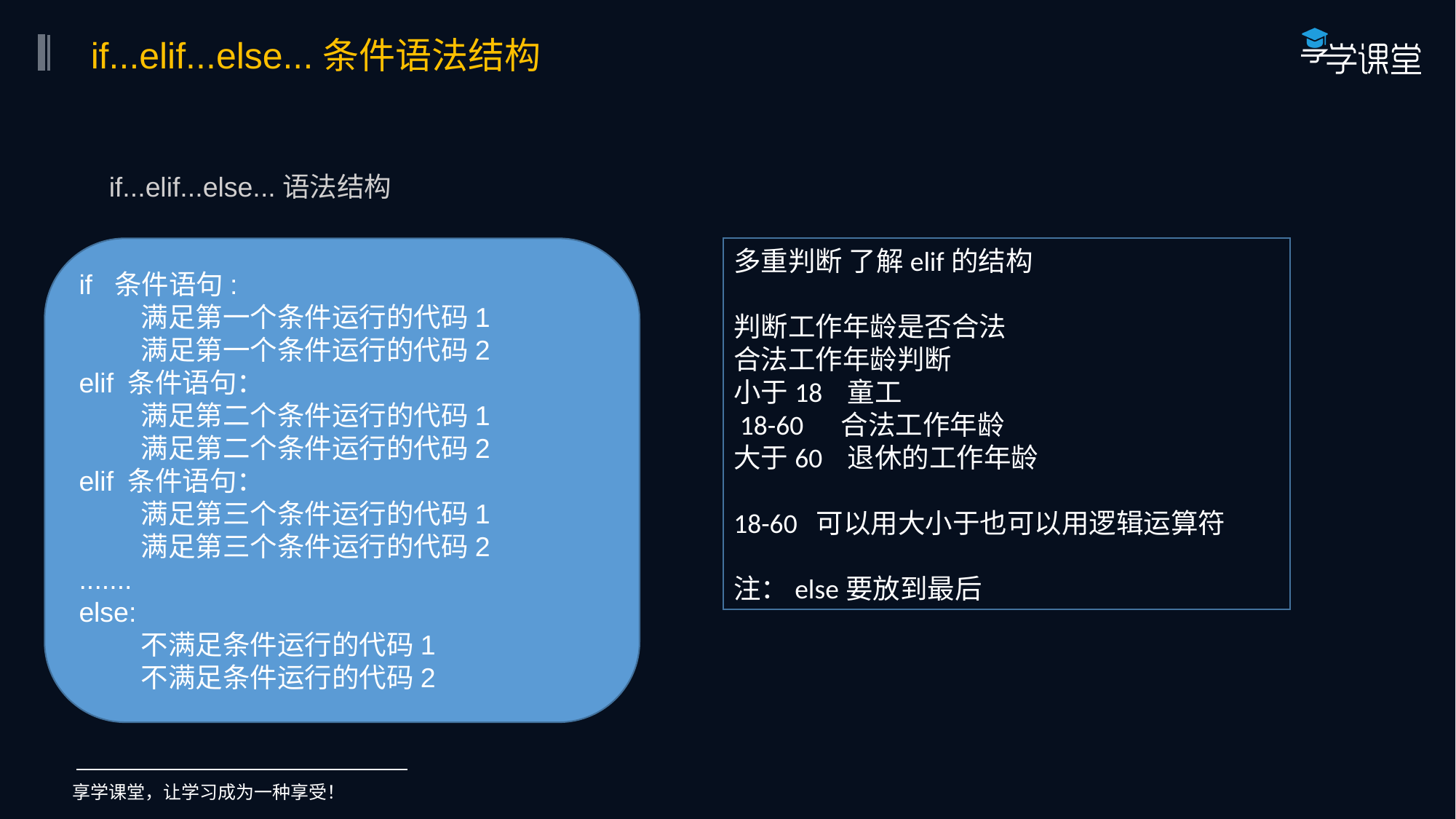

if...elif...else...条件语法结构
if...elif...else...语法结构
if  条件语句:
         满足第一个条件运行的代码1
         满足第一个条件运行的代码2
elif 条件语句：
         满足第二个条件运行的代码1
         满足第二个条件运行的代码2
elif 条件语句：
         满足第三个条件运行的代码1
         满足第三个条件运行的代码2
.......
else:
         不满足条件运行的代码1
         不满足条件运行的代码2
多重判断 了解elif的结构

判断工作年龄是否合法
合法工作年龄判断
小于18   童工
 18-60     合法工作年龄
大于60   退休的工作年龄

18-60  可以用大小于也可以用逻辑运算符

注：else要放到最后